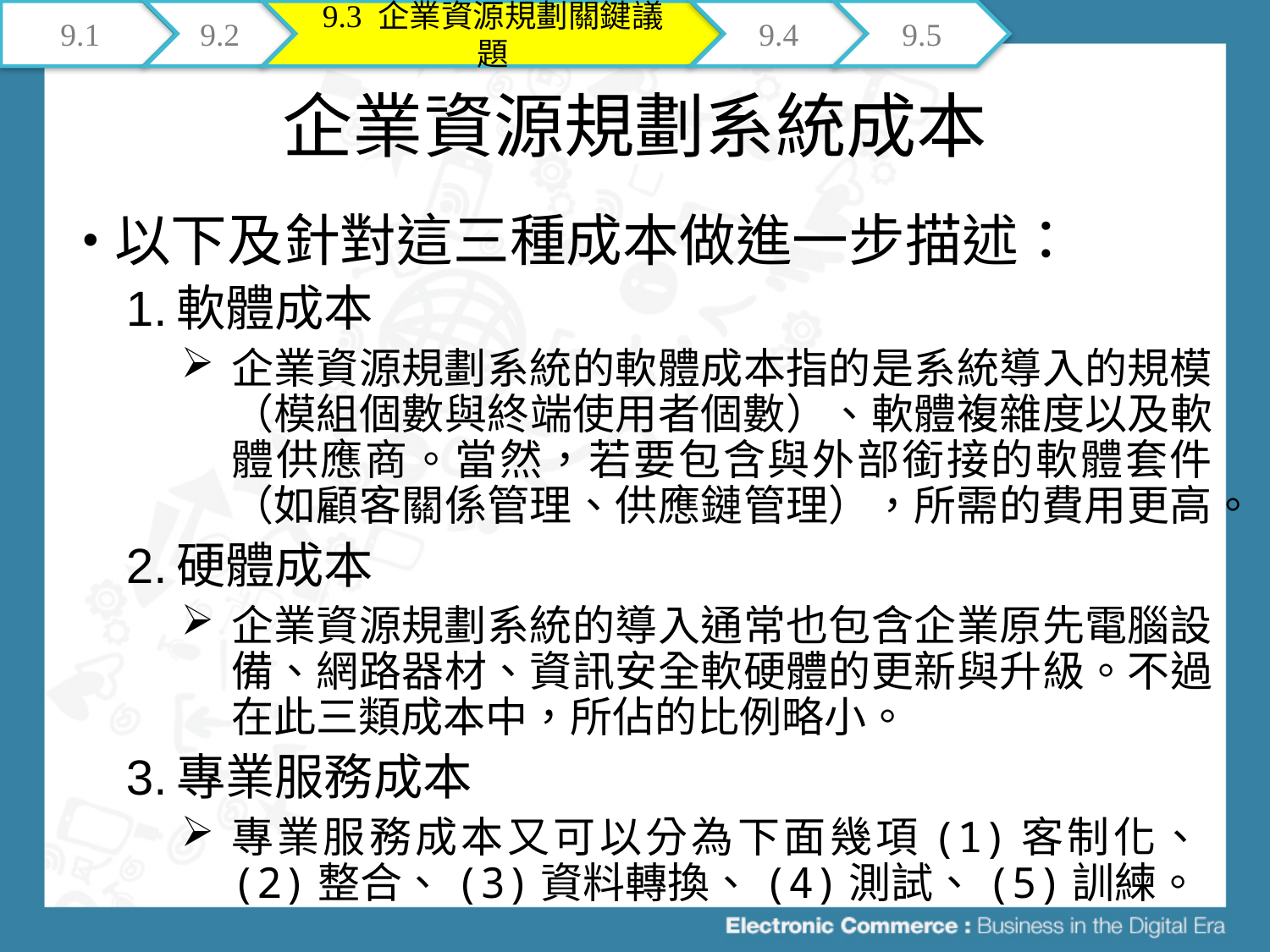

9.1
9.2
9.3 企業資源規劃關鍵議題
9.4
9.5
# 企業資源規劃系統成本
以下及針對這三種成本做進一步描述：
軟體成本
企業資源規劃系統的軟體成本指的是系統導入的規模（模組個數與終端使用者個數）、軟體複雜度以及軟體供應商。當然，若要包含與外部銜接的軟體套件（如顧客關係管理、供應鏈管理），所需的費用更高。
硬體成本
企業資源規劃系統的導入通常也包含企業原先電腦設備、網路器材、資訊安全軟硬體的更新與升級。不過在此三類成本中，所佔的比例略小。
專業服務成本
專業服務成本又可以分為下面幾項(1)客制化、(2)整合、(3)資料轉換、(4)測試、(5)訓練。